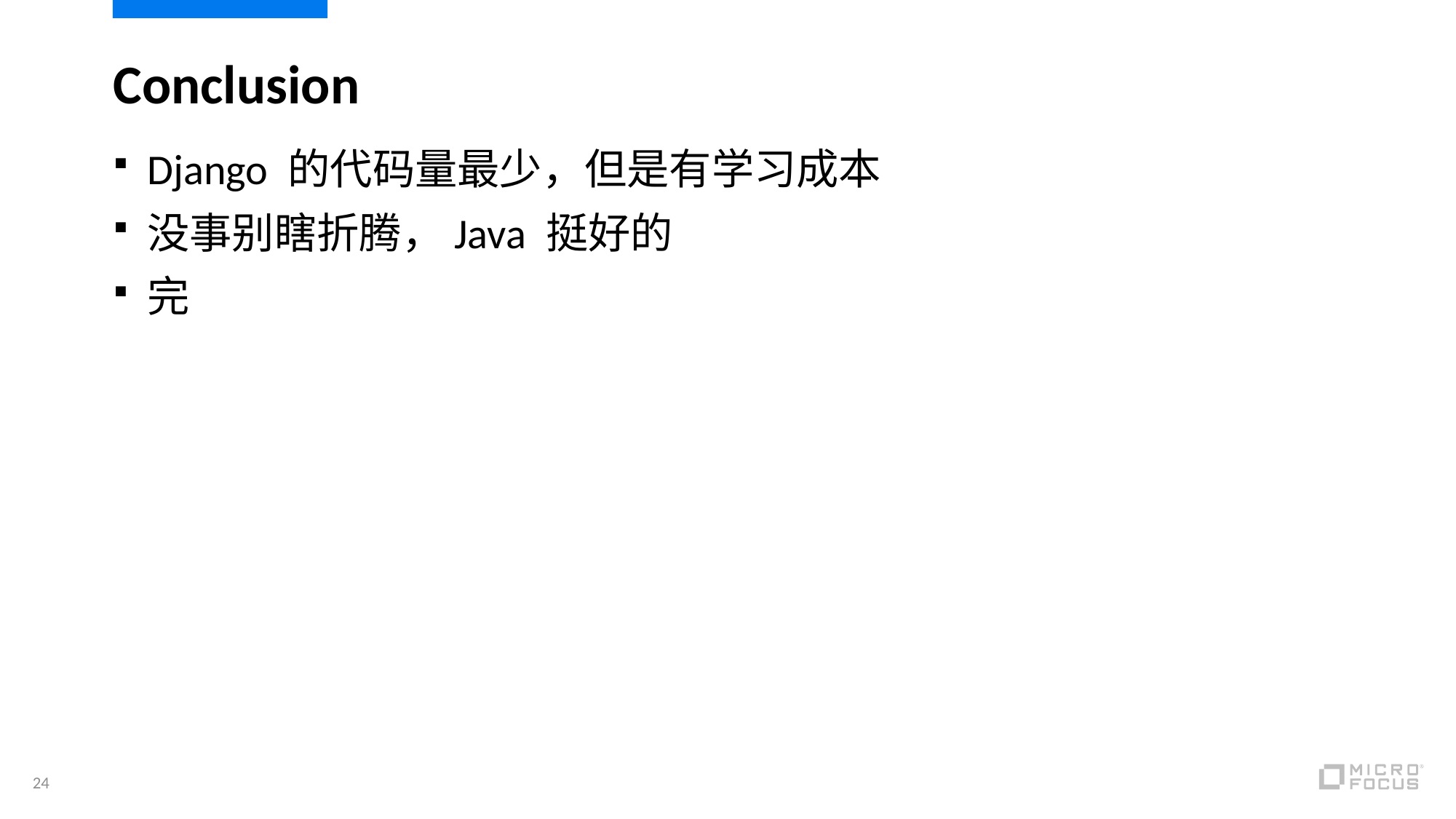

# Conclusion
Django 的代码量最少，但是有学习成本
没事别瞎折腾，Java 挺好的
完
24